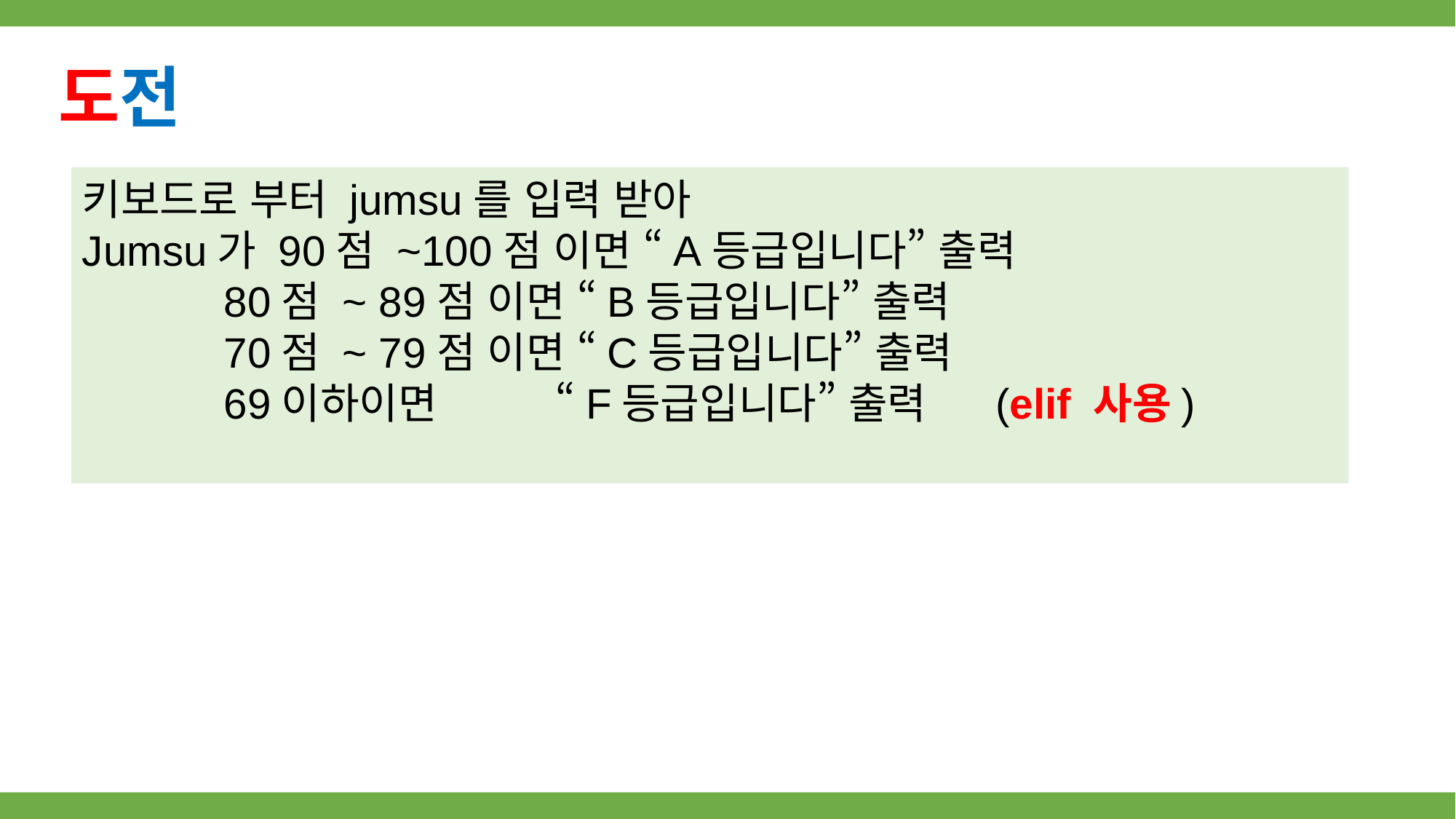

# 도전
키보드로 부터 jumsu를 입력 받아
Jumsu가 90점 ~100점 이면 “A등급입니다” 출력
            80점 ~ 89점 이면 “B등급입니다” 출력
            70점 ~ 79점 이면 “C등급입니다” 출력
            69이하이면          “F등급입니다” 출력     (elif 사용)